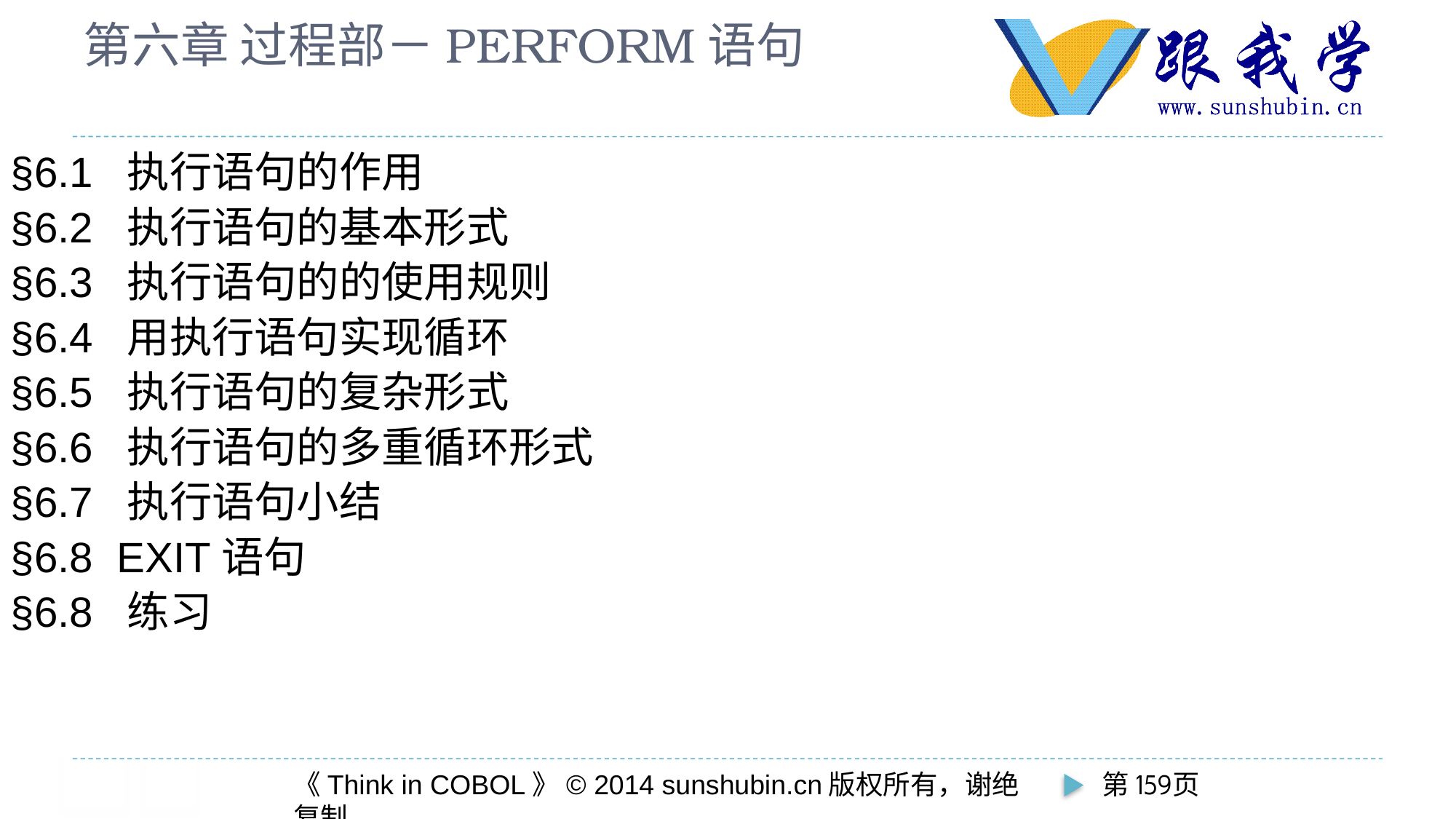

# 第六章 过程部－PERFORM语句
§6.1  执行语句的作用
§6.2  执行语句的基本形式
§6.3  执行语句的的使用规则
§6.4  用执行语句实现循环
§6.5  执行语句的复杂形式
§6.6  执行语句的多重循环形式
§6.7  执行语句小结
§6.8  EXIT语句
§6.8  练习